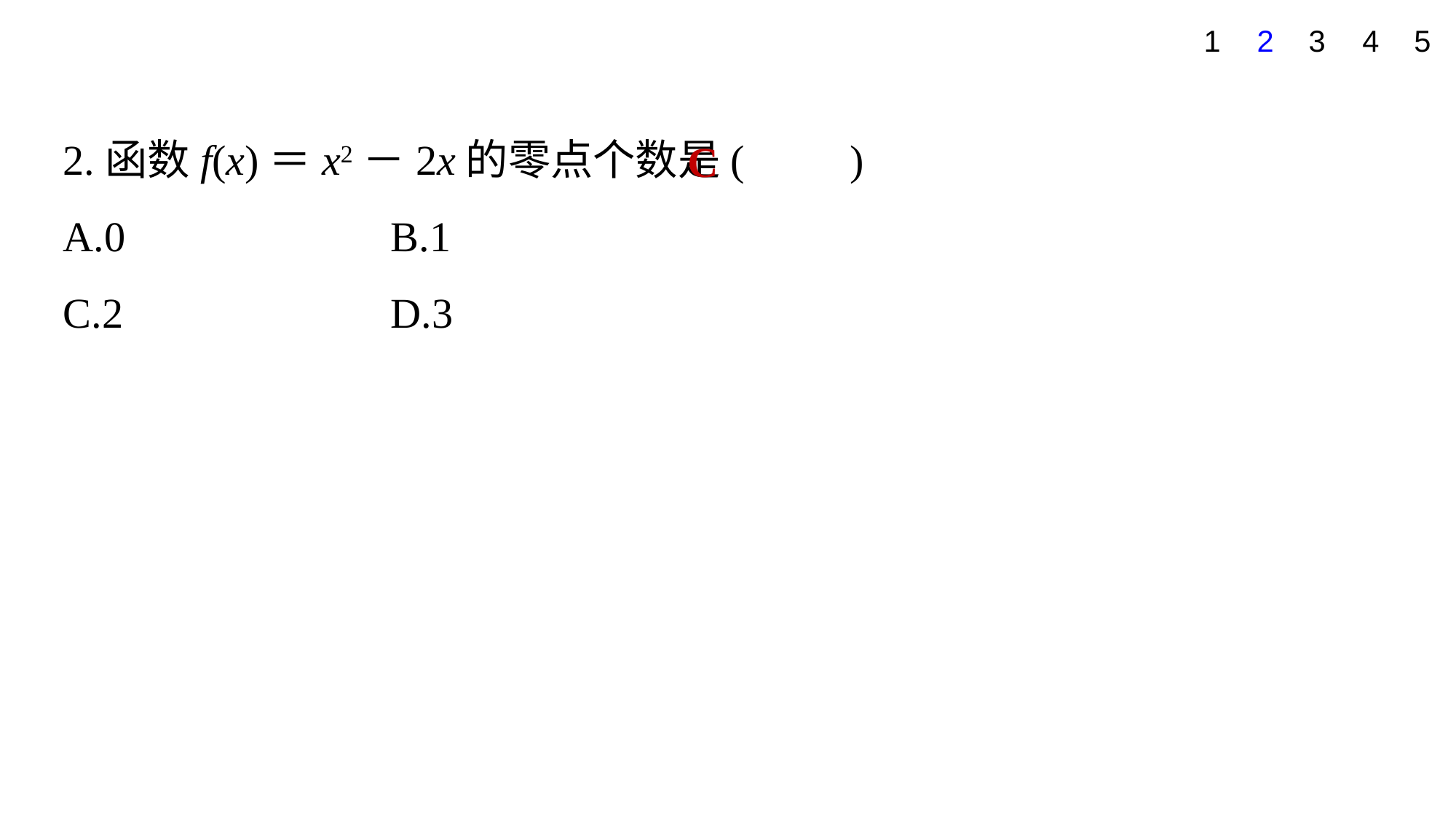

4
5
1
2
3
2.函数f(x)＝x2－2x的零点个数是(　　)
A.0  			B.1
C.2  			D.3
C